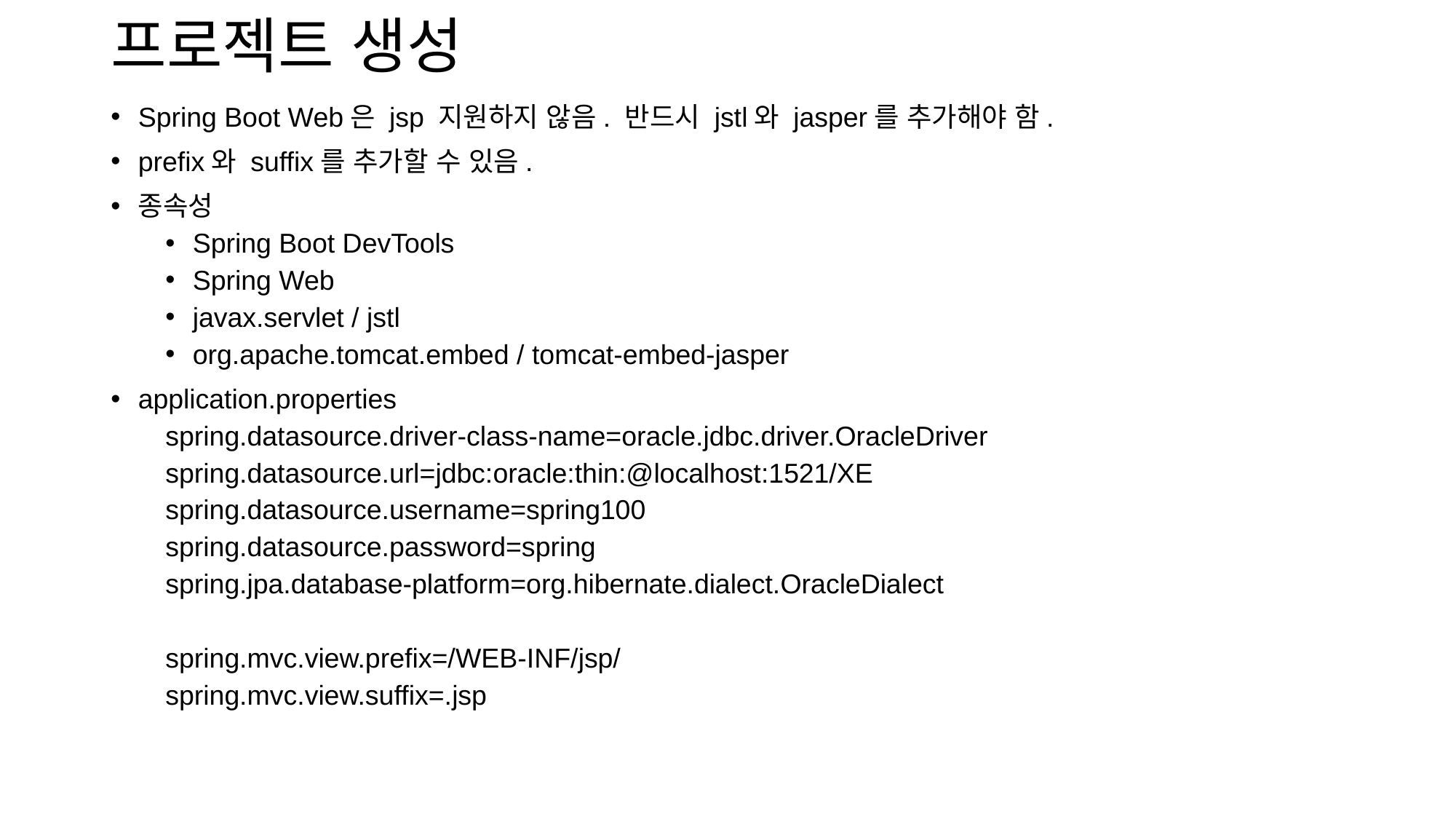

# 프로젝트 생성
Spring Boot Web은 jsp 지원하지 않음. 반드시 jstl와 jasper를 추가해야 함.
prefix와 suffix를 추가할 수 있음.
종속성
Spring Boot DevTools
Spring Web
javax.servlet / jstl
org.apache.tomcat.embed / tomcat-embed-jasper
application.properties
spring.datasource.driver-class-name=oracle.jdbc.driver.OracleDriver
spring.datasource.url=jdbc:oracle:thin:@localhost:1521/XE
spring.datasource.username=spring100
spring.datasource.password=spring
spring.jpa.database-platform=org.hibernate.dialect.OracleDialect

spring.mvc.view.prefix=/WEB-INF/jsp/
spring.mvc.view.suffix=.jsp